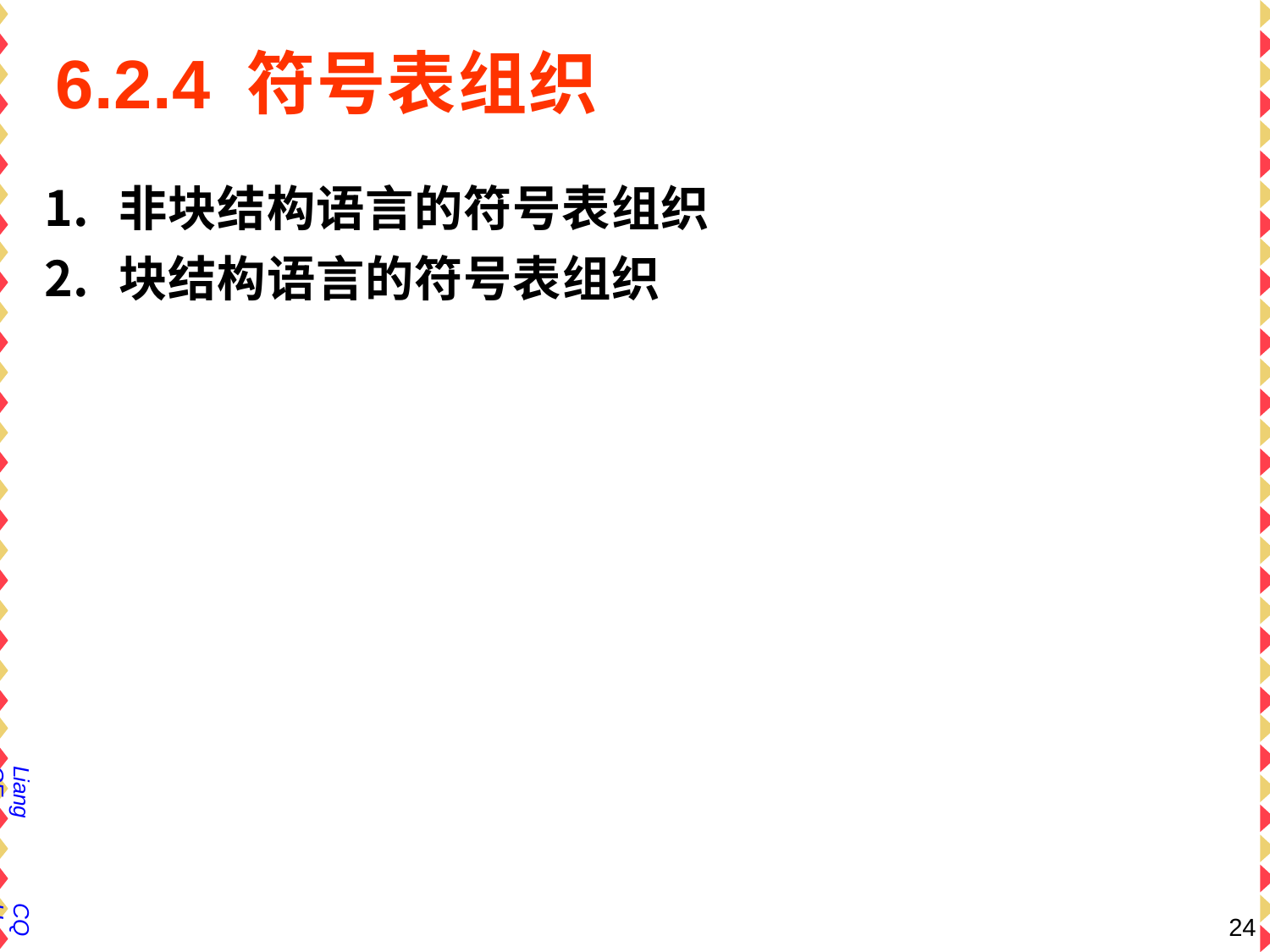

# 6.2.4 符号表组织
非块结构语言的符号表组织
块结构语言的符号表组织
Liang GE
CQU
24